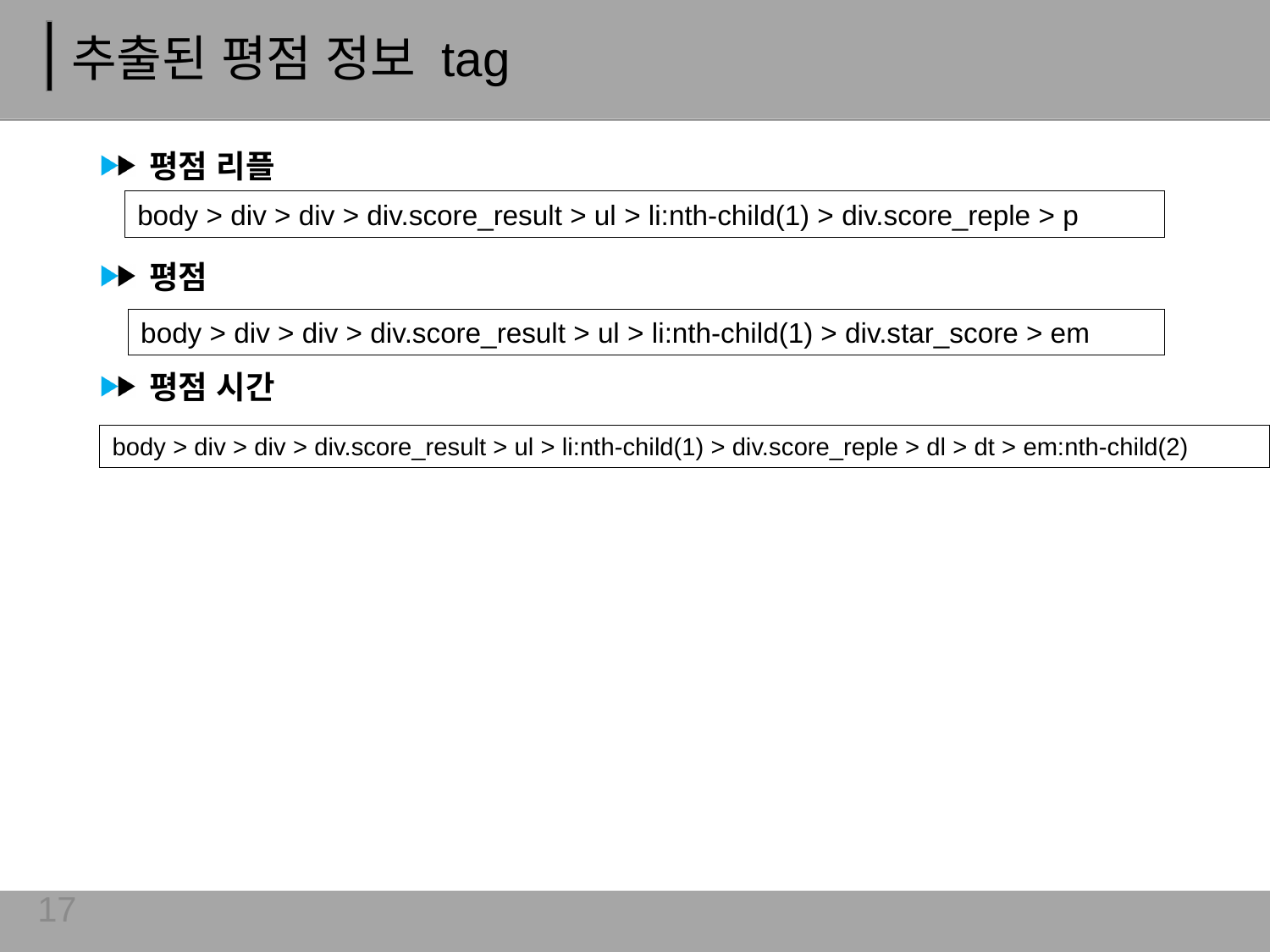

# 추출된 평점 정보 tag
평점 리플

평점

평점 시간

body > div > div > div.score_result > ul > li:nth-child(1) > div.score_reple > p
body > div > div > div.score_result > ul > li:nth-child(1) > div.star_score > em
body > div > div > div.score_result > ul > li:nth-child(1) > div.score_reple > dl > dt > em:nth-child(2)
17